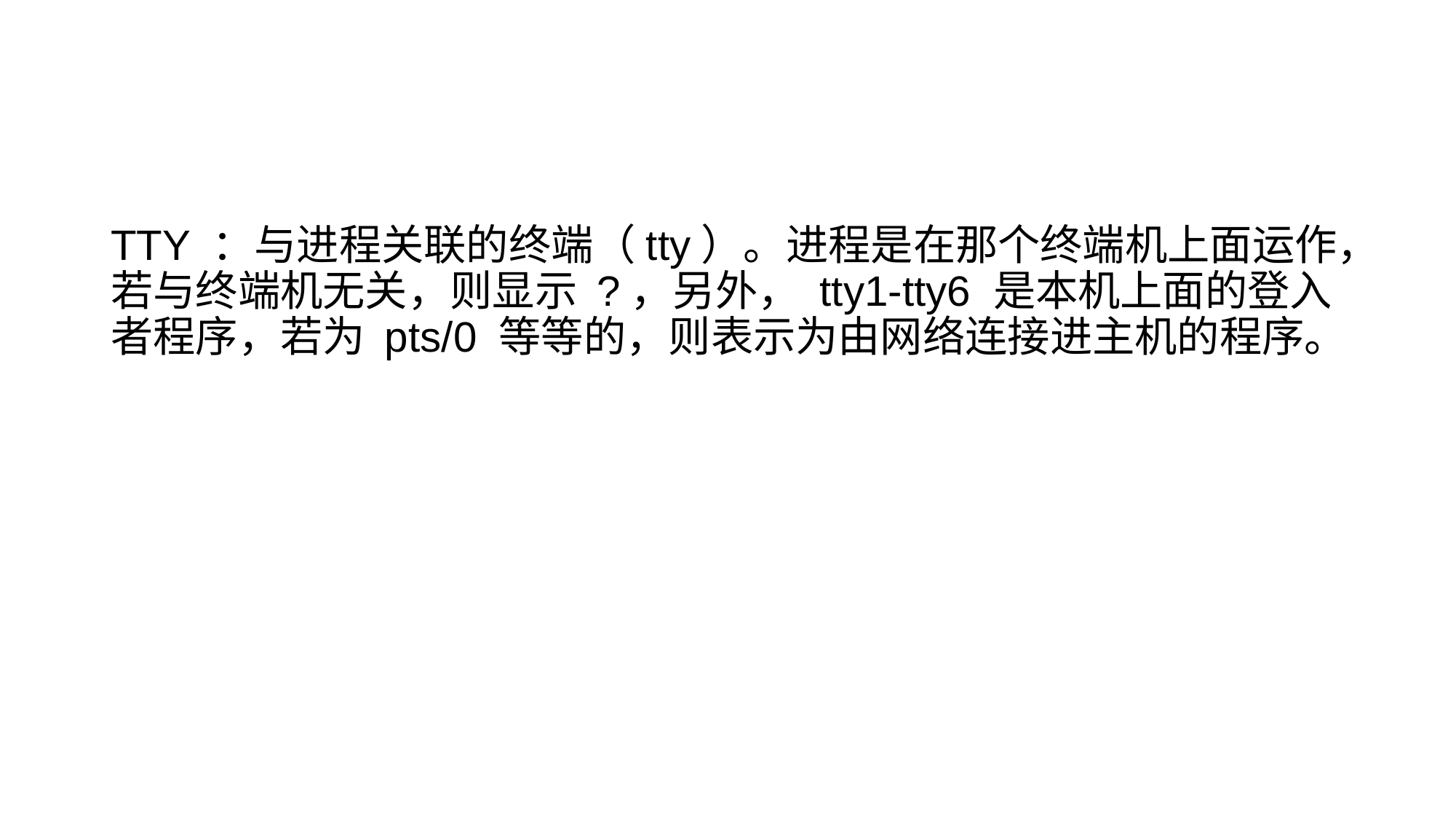

#
TTY ：与进程关联的终端（tty）。进程是在那个终端机上面运作，若与终端机无关，则显示 ?，另外， tty1-tty6 是本机上面的登入者程序，若为 pts/0 等等的，则表示为由网络连接进主机的程序。